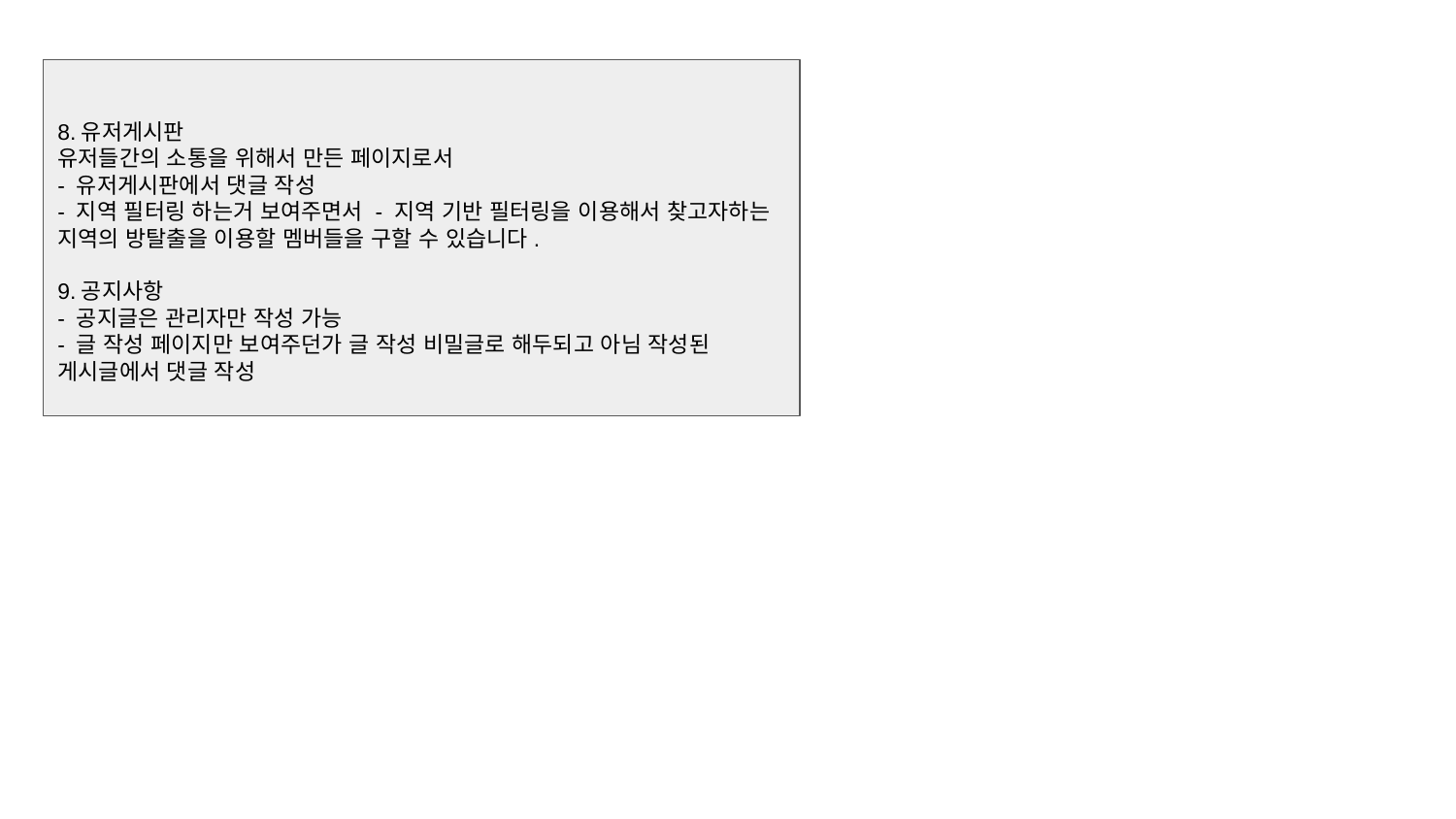

8.유저게시판
유저들간의 소통을 위해서 만든 페이지로서
- 유저게시판에서 댓글 작성
- 지역 필터링 하는거 보여주면서 - 지역 기반 필터링을 이용해서 찾고자하는
지역의 방탈출을 이용할 멤버들을 구할 수 있습니다.

9.공지사항
- 공지글은 관리자만 작성 가능
- 글 작성 페이지만 보여주던가 글 작성 비밀글로 해두되고 아님 작성된 게시글에서 댓글 작성